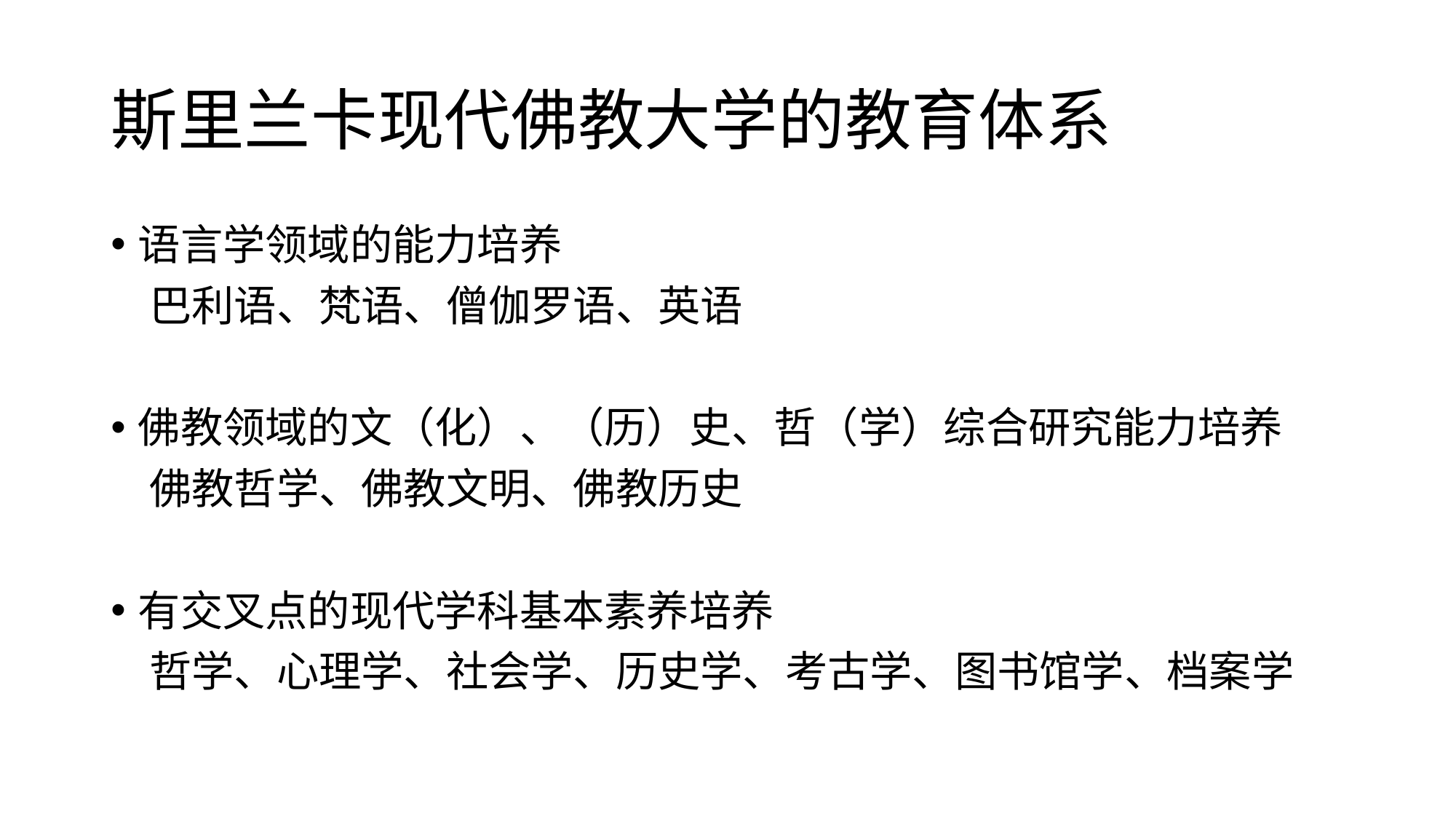

# 斯里兰卡现代佛教大学的教育体系
语言学领域的能力培养
   巴利语、梵语、僧伽罗语、英语

佛教领域的文（化）、（历）史、哲（学）综合研究能力培养
   佛教哲学、佛教文明、佛教历史

有交叉点的现代学科基本素养培养
   哲学、心理学、社会学、历史学、考古学、图书馆学、档案学